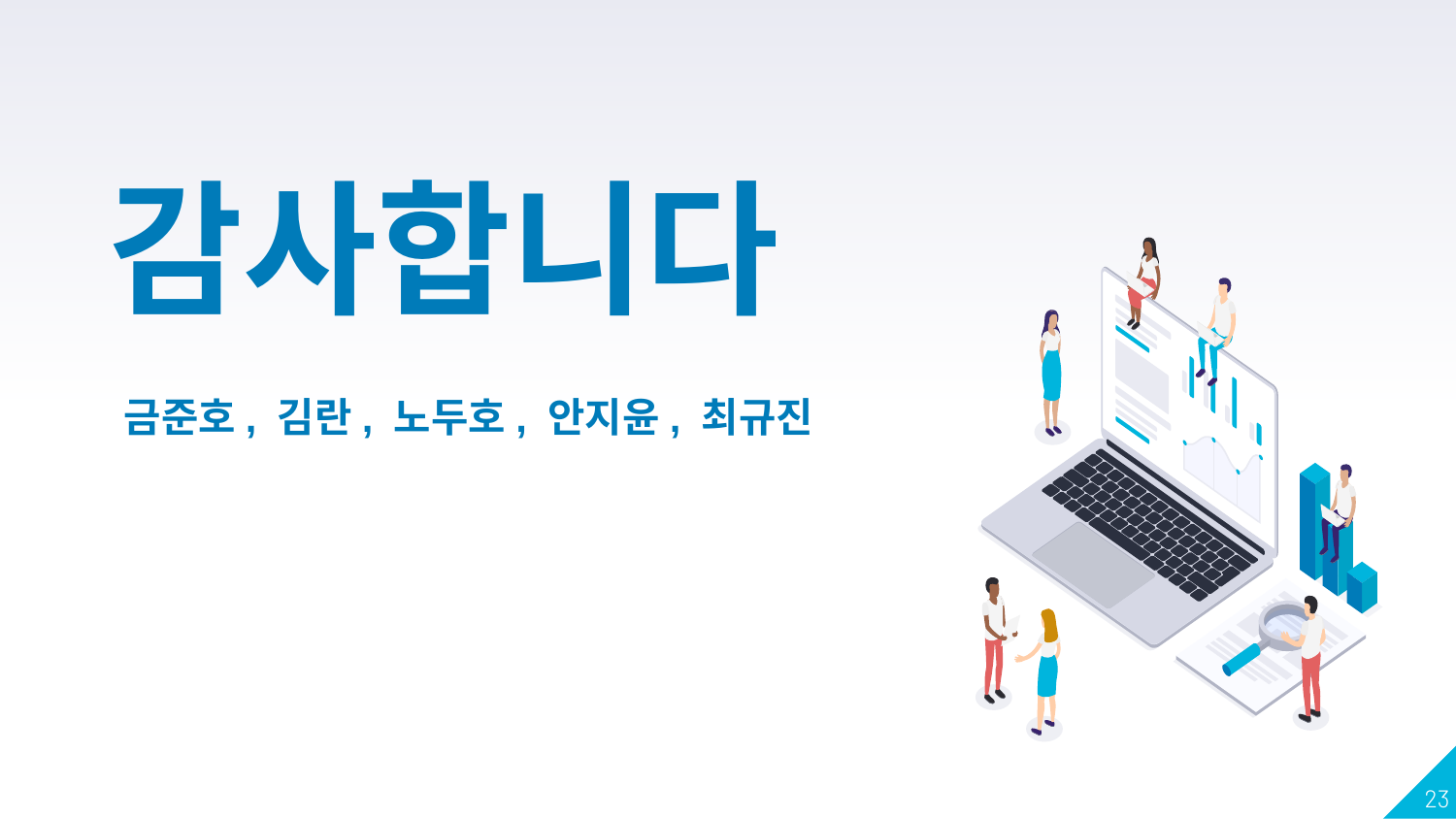

감사합니다

금준호, 김란, 노두호, 안지윤, 최규진
23